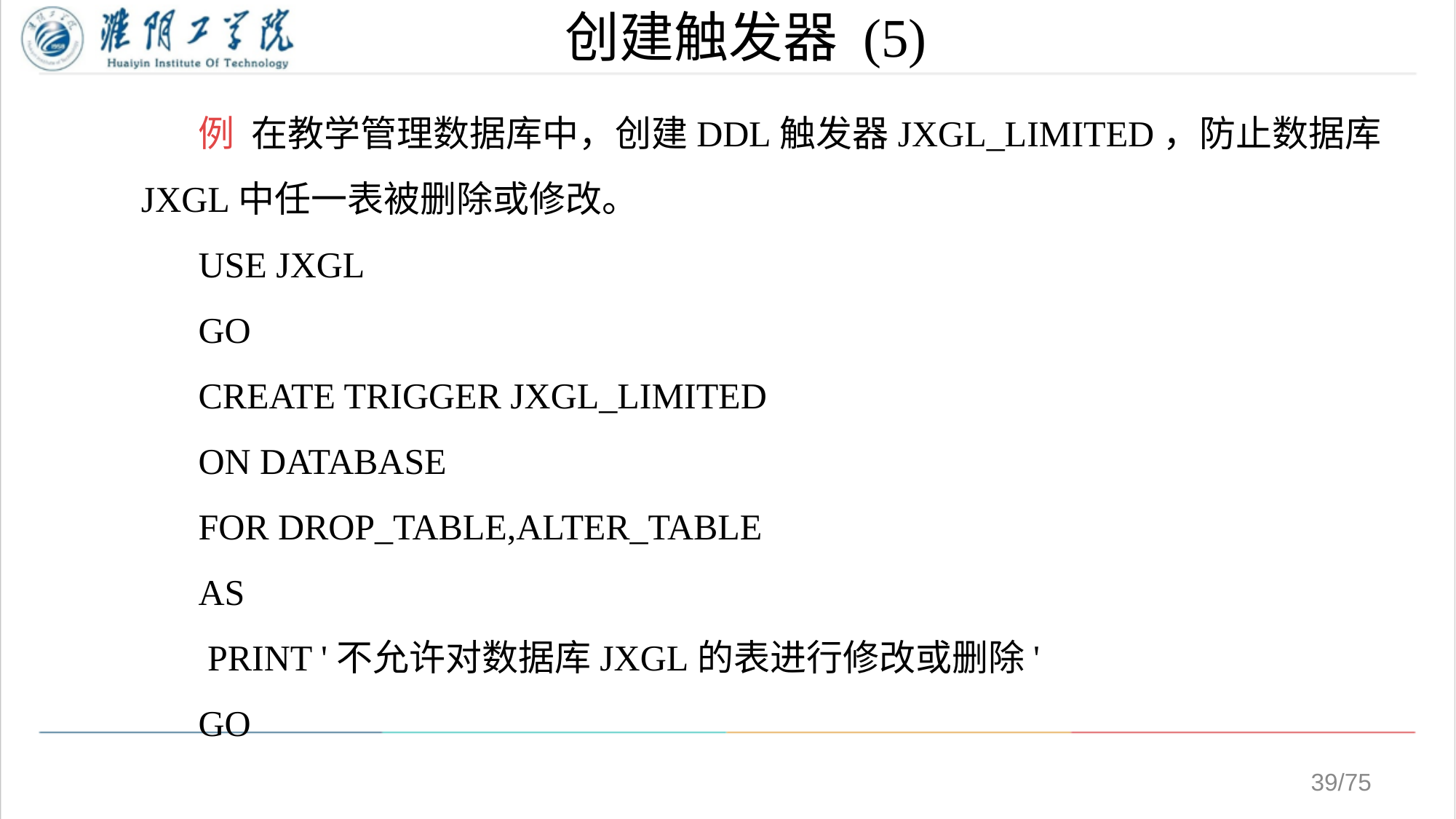

# 创建触发器 (5)
例  在教学管理数据库中，创建DDL触发器JXGL_LIMITED，防止数据库JXGL中任一表被删除或修改。
USE JXGL
GO
CREATE TRIGGER JXGL_LIMITED
ON DATABASE
FOR DROP_TABLE,ALTER_TABLE
AS
 PRINT '不允许对数据库JXGL的表进行修改或删除'
GO

39/75